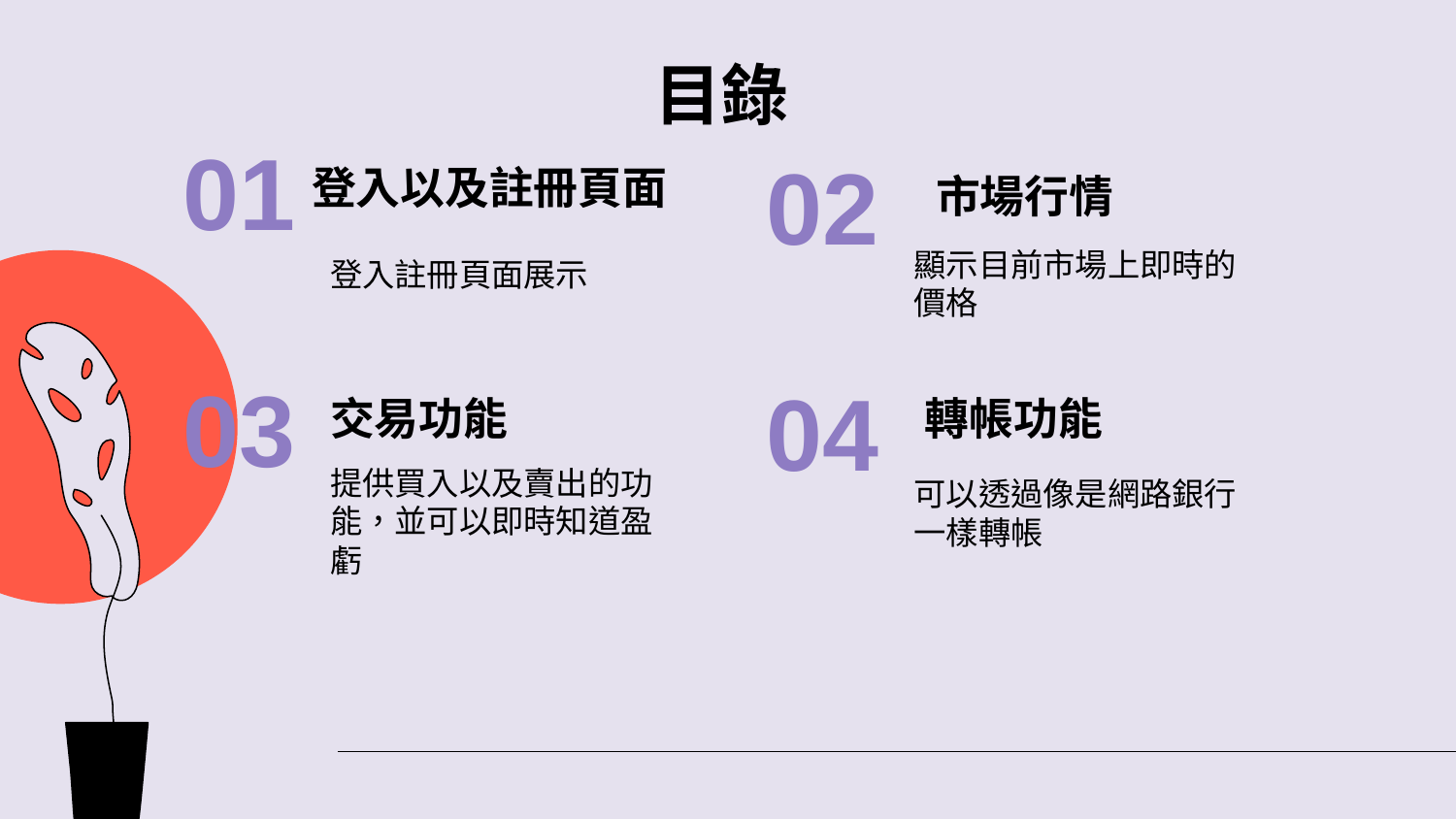

# 目錄
01
登入以及註冊頁面
02
市場行情
顯示目前市場上即時的價格

登入註冊頁面展示
03
04
交易功能
轉帳功能
提供買入以及賣出的功能，並可以即時知道盈虧
可以透過像是網路銀行一樣轉帳